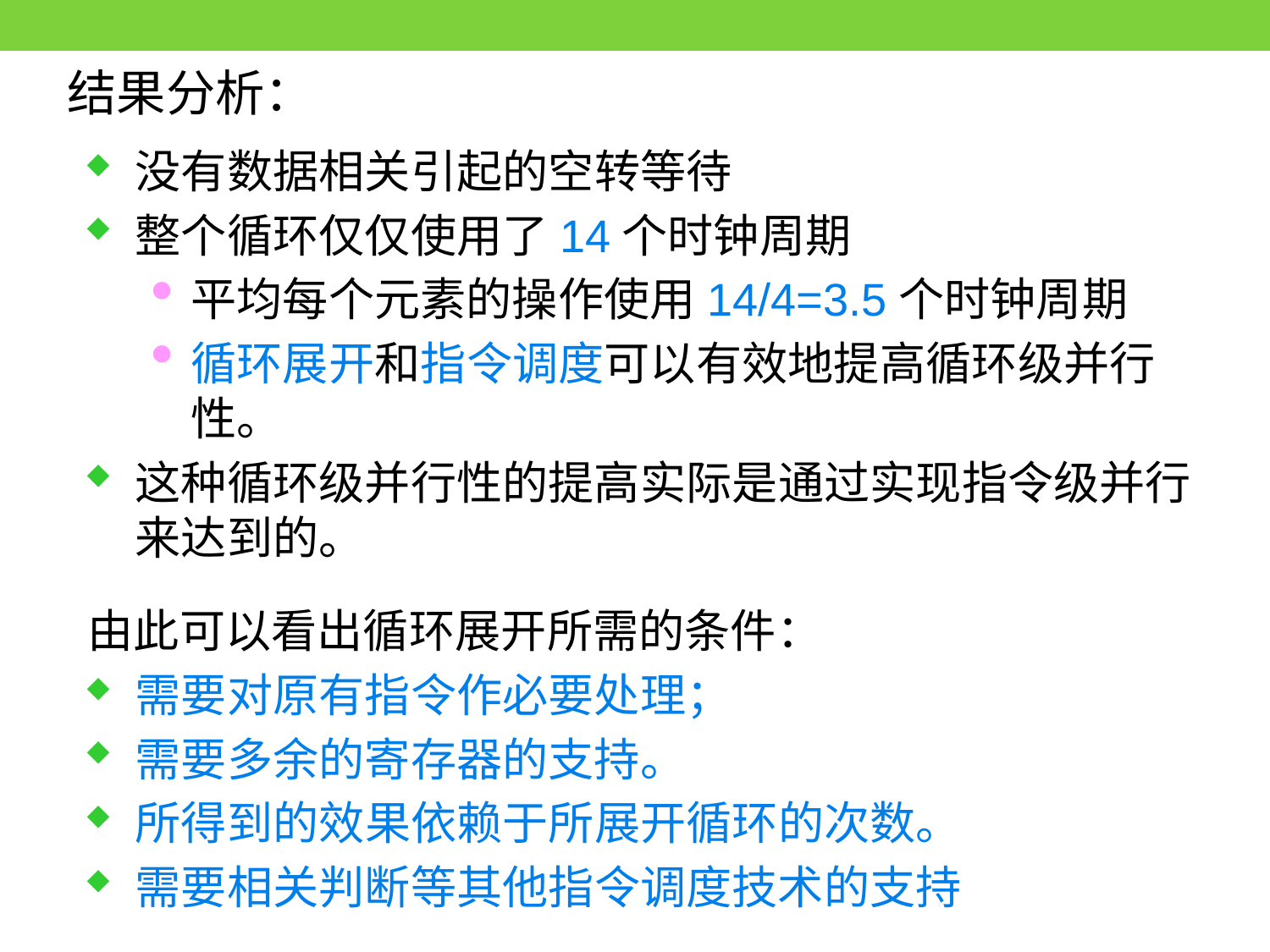

23
结果分析：
没有数据相关引起的空转等待
整个循环仅仅使用了14个时钟周期
平均每个元素的操作使用14/4=3.5个时钟周期
循环展开和指令调度可以有效地提高循环级并行性。
这种循环级并行性的提高实际是通过实现指令级并行来达到的。

由此可以看出循环展开所需的条件：
需要对原有指令作必要处理；
需要多余的寄存器的支持。
所得到的效果依赖于所展开循环的次数。
需要相关判断等其他指令调度技术的支持